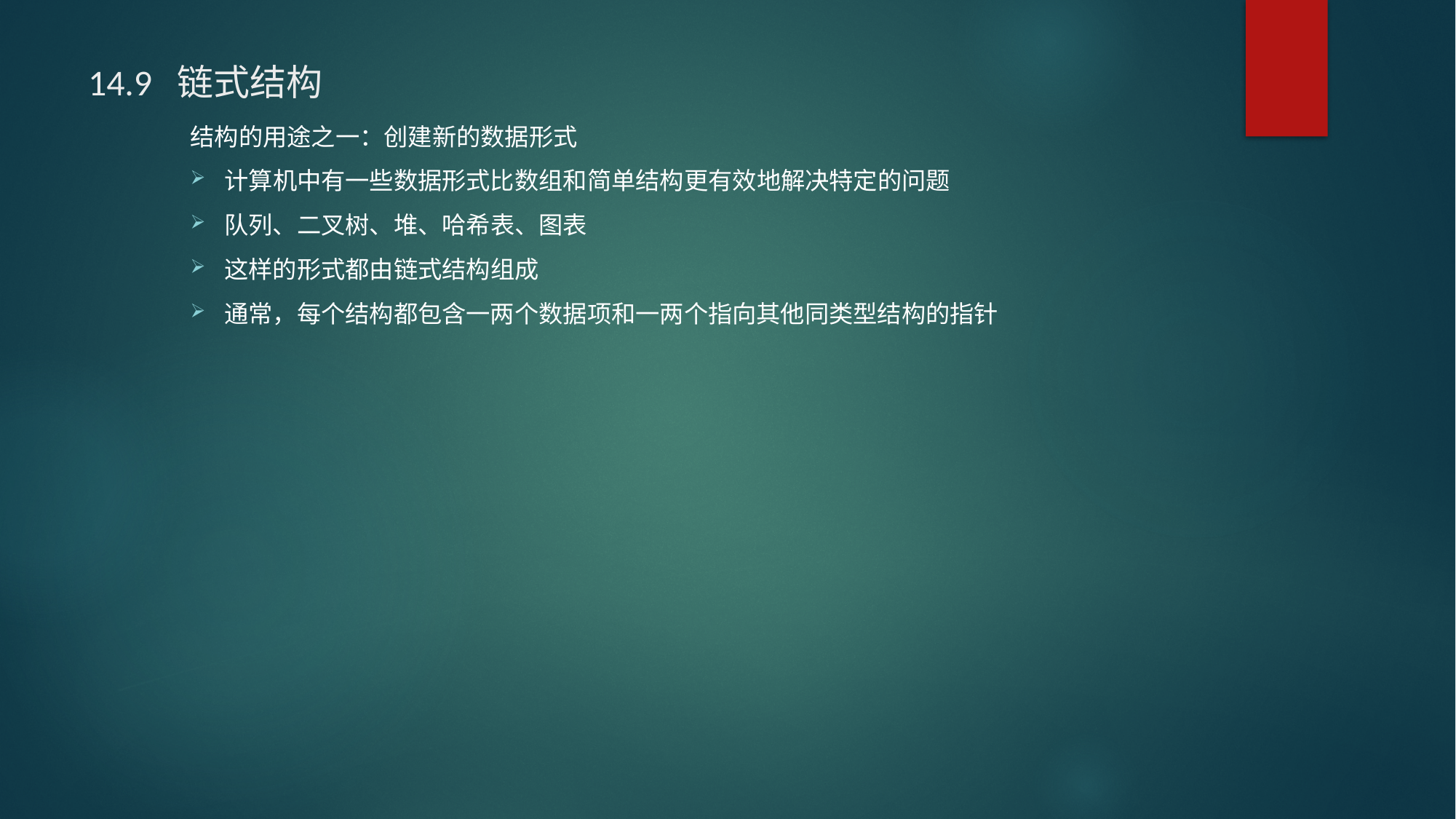

# 14.9  链式结构
结构的用途之一：创建新的数据形式
计算机中有一些数据形式比数组和简单结构更有效地解决特定的问题
队列、二叉树、堆、哈希表、图表
这样的形式都由链式结构组成
通常，每个结构都包含一两个数据项和一两个指向其他同类型结构的指针